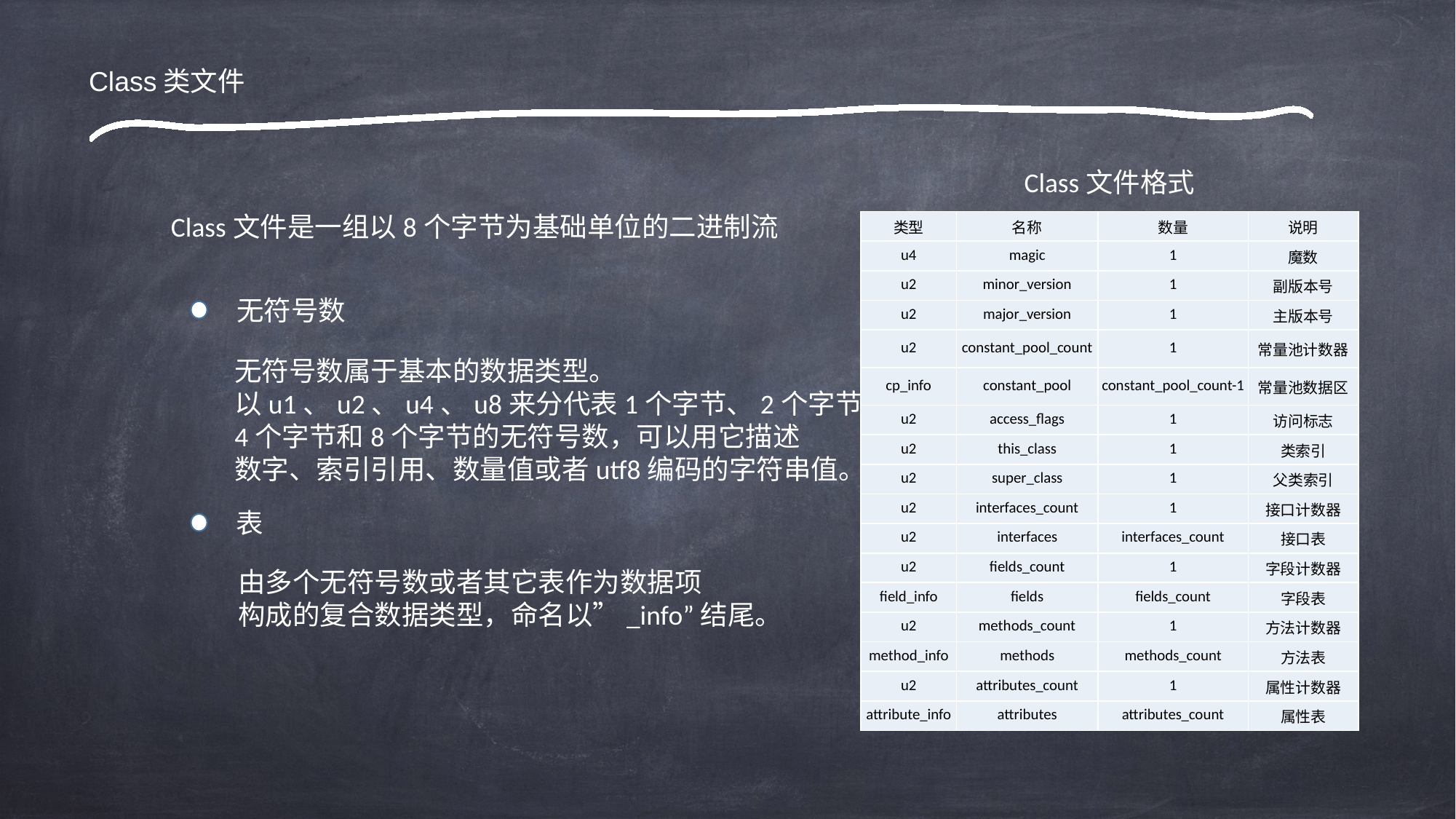

Class类文件

Class文件格式
Class文件是一组以8个字节为基础单位的二进制流
| 类型 | 名称 | 数量 | 说明 |
| --- | --- | --- | --- |
| u4 | magic | 1 | 魔数 |
| u2 | minor\_version | 1 | 副版本号 |
| u2 | major\_version | 1 | 主版本号 |
| u2 | constant\_pool\_count | 1 | 常量池计数器 |
| cp\_info | constant\_pool | constant\_pool\_count-1 | 常量池数据区 |
| u2 | access\_flags | 1 | 访问标志 |
| u2 | this\_class | 1 | 类索引 |
| u2 | super\_class | 1 | 父类索引 |
| u2 | interfaces\_count | 1 | 接口计数器 |
| u2 | interfaces | interfaces\_count | 接口表 |
| u2 | fields\_count | 1 | 字段计数器 |
| field\_info | fields | fields\_count | 字段表 |
| u2 | methods\_count | 1 | 方法计数器 |
| method\_info | methods | methods\_count | 方法表 |
| u2 | attributes\_count | 1 | 属性计数器 |
| attribute\_info | attributes | attributes\_count | 属性表 |
无符号数

无符号数属于基本的数据类型。
以u1、u2、u4、u8来分代表1个字节、2个字节、
4个字节和8个字节的无符号数，可以用它描述
数字、索引引用、数量值或者utf8编码的字符串值。
表

由多个无符号数或者其它表作为数据项
构成的复合数据类型，命名以”_info”结尾。